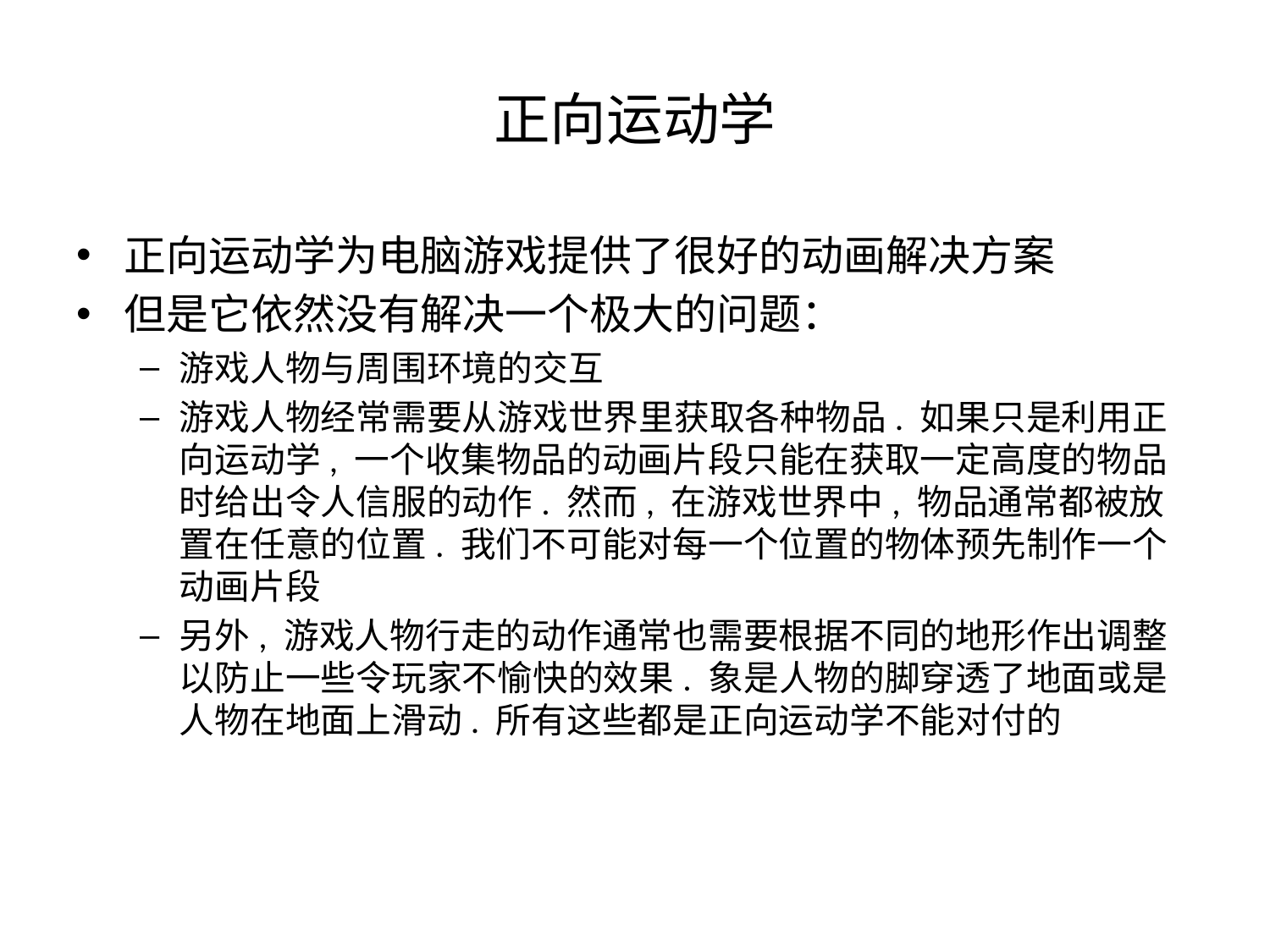

# 正向运动学
正向运动学为电脑游戏提供了很好的动画解决方案
但是它依然没有解决一个极大的问题：
游戏人物与周围环境的交互
游戏人物经常需要从游戏世界里获取各种物品. 如果只是利用正向运动学, 一个收集物品的动画片段只能在获取一定高度的物品时给出令人信服的动作. 然而, 在游戏世界中, 物品通常都被放置在任意的位置. 我们不可能对每一个位置的物体预先制作一个动画片段
另外, 游戏人物行走的动作通常也需要根据不同的地形作出调整以防止一些令玩家不愉快的效果. 象是人物的脚穿透了地面或是人物在地面上滑动. 所有这些都是正向运动学不能对付的